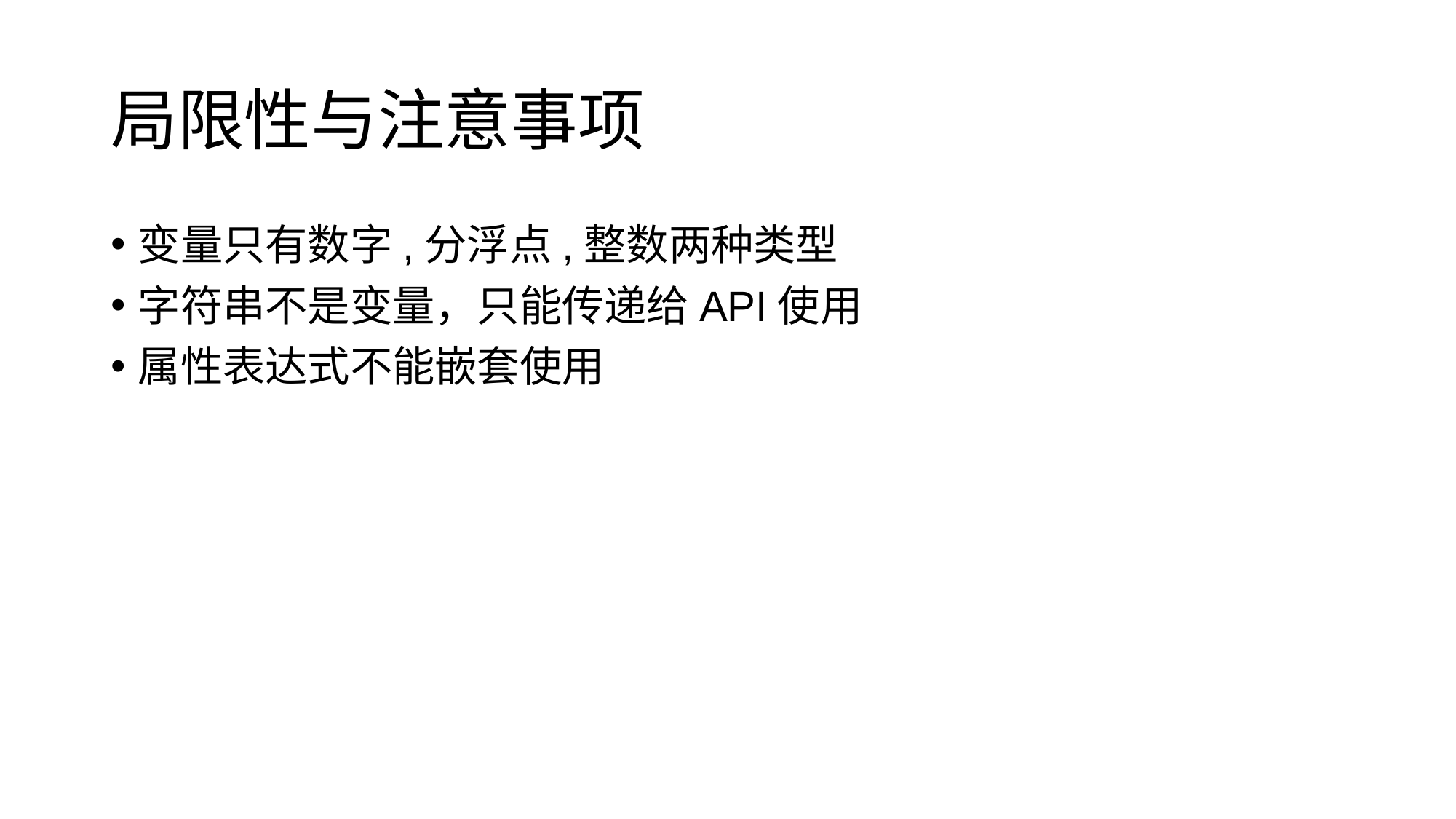

# 局限性与注意事项
变量只有数字,分浮点,整数两种类型
字符串不是变量，只能传递给API使用
属性表达式不能嵌套使用